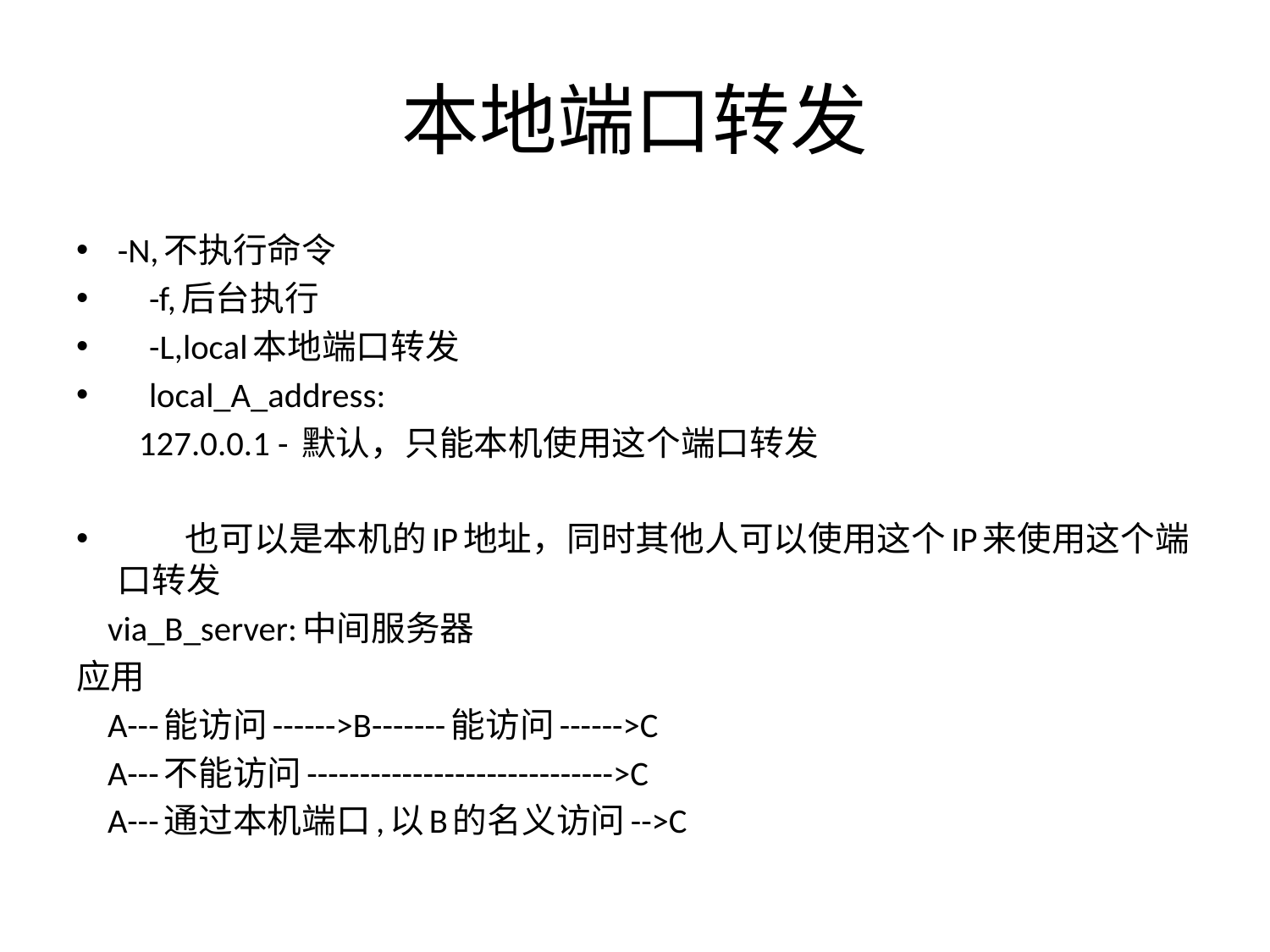

# 本地端口转发
-N,不执行命令
    -f,后台执行
    -L,local本地端口转发
    local_A_address:
        127.0.0.1 - 默认，只能本机使用这个端口转发

        也可以是本机的IP地址，同时其他人可以使用这个IP来使用这个端口转发
    via_B_server:中间服务器
应用
    A---能访问------>B-------能访问------>C
    A---不能访问----------------------------->C
    A---通过本机端口,以B的名义访问-->C